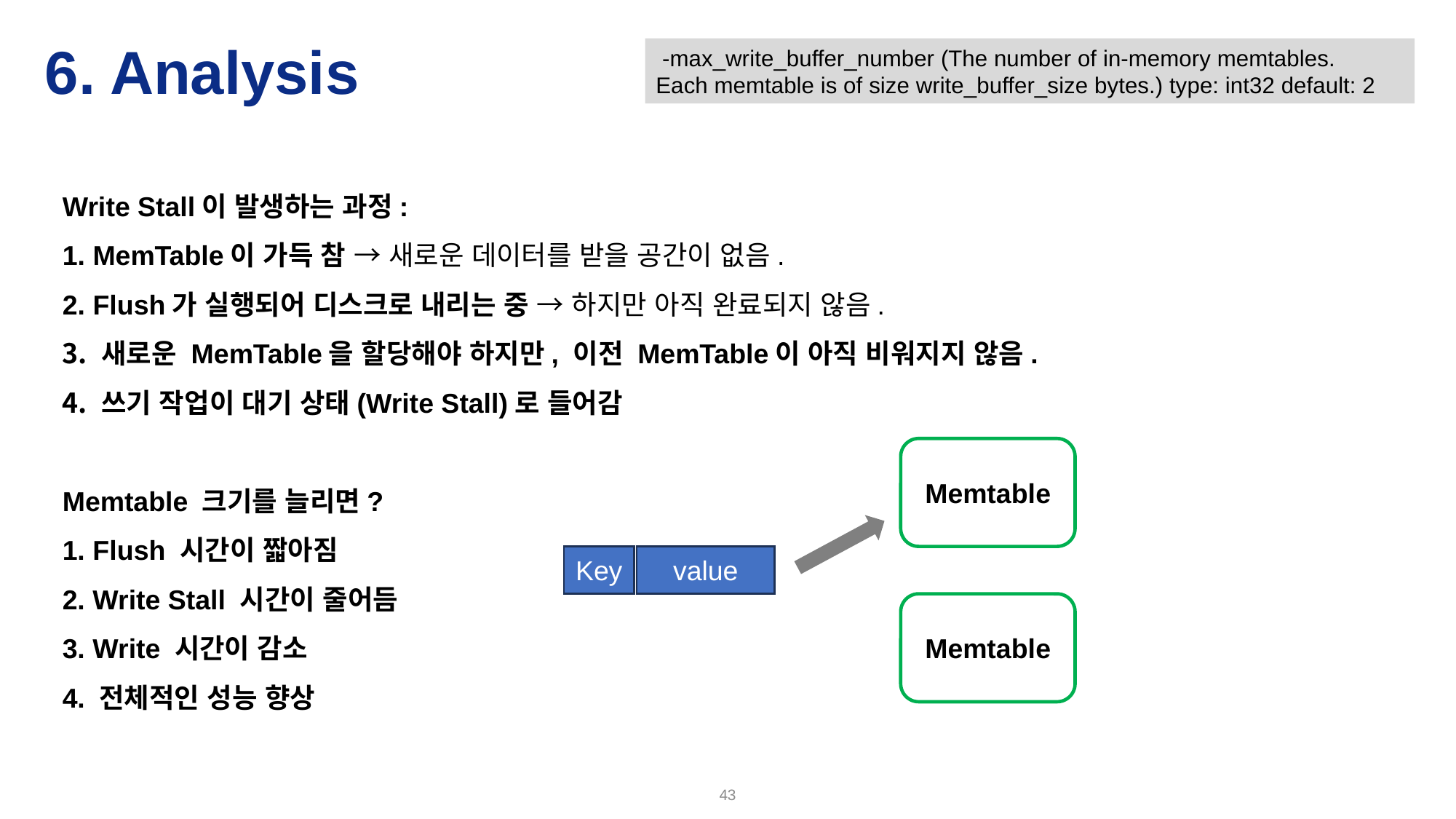

# 6. Analysis
 -max_write_buffer_number (The number of in-memory memtables.
Each memtable is of size write_buffer_size bytes.) type: int32 default: 2
Write Stall이 발생하는 과정:
 MemTable이 가득 참 → 새로운 데이터를 받을 공간이 없음.
 Flush가 실행되어 디스크로 내리는 중 → 하지만 아직 완료되지 않음.
 새로운 MemTable을 할당해야 하지만, 이전 MemTable이 아직 비워지지 않음.
 쓰기 작업이 대기 상태(Write Stall)로 들어감

Memtable 크기를 늘리면?
1. Flush 시간이 짧아짐
2. Write Stall 시간이 줄어듬
3. Write 시간이 감소
4. 전체적인 성능 향상
Memtable

Key
value
Memtable
43